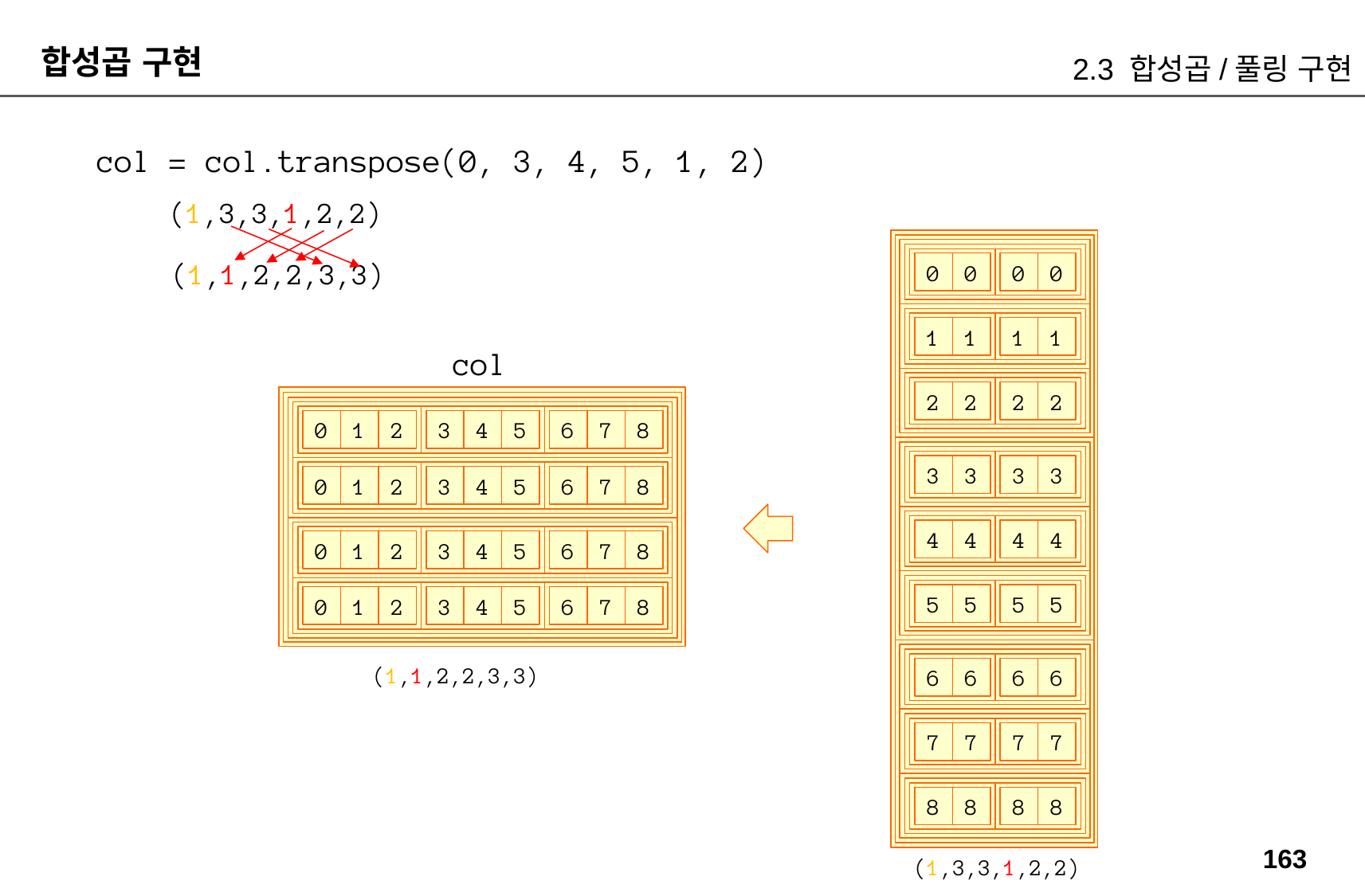

합성곱 구현
2.3 합성곱/풀링 구현
col = col.transpose(0, 3, 4, 5, 1, 2)
(1,3,3,1,2,2)

(1,1,2,2,3,3)

0
0
0
0

1
1
1
1
col

2
2
2
2

0
1
2
3
4
5
6
7
8

3
3
3
3

0
1
2
3
4
5
6
7
8

4
4
4
4

0
1
2
3
4
5
6
7
8

5
5
5
5
0
1
2
3
4
5
6
7
8

(1,1,2,2,3,3)
6
6
6
6

7
7
7
7

8
8
8
8
(1,3,3,1,2,2)